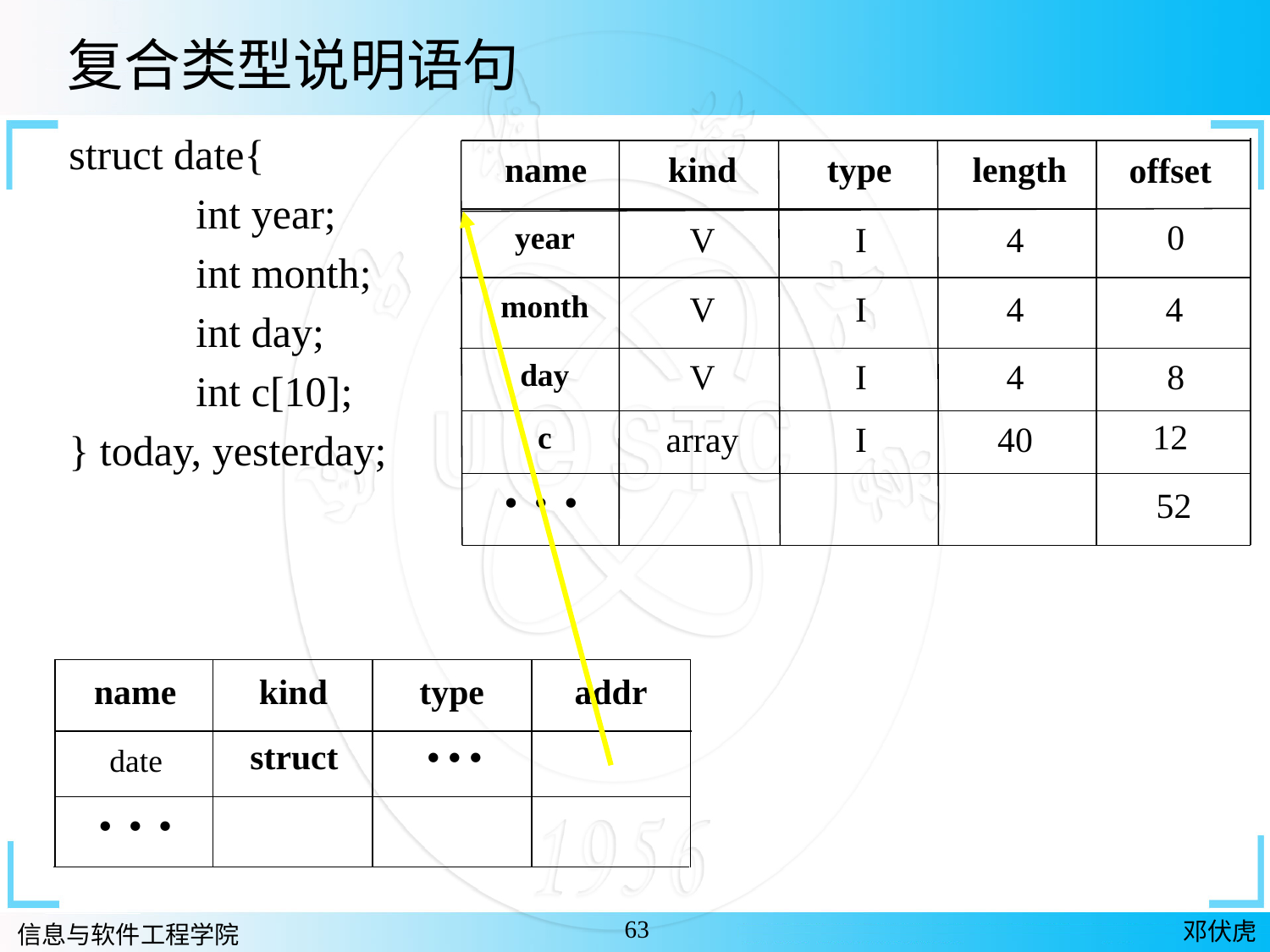

复合类型说明语句
struct date{
	int year;
	int month;
	int day;
	int c[10];
} today, yesterday;

name
kind
type
length
offset
0
year
V
I
4
month
V
I
4
4
V
I
4
day
8
12
c
array
I
40
•  •  •
52
name
kind
type
addr
struct
• • •
date
•  •  •
63
邓伏虎
信息与软件工程学院